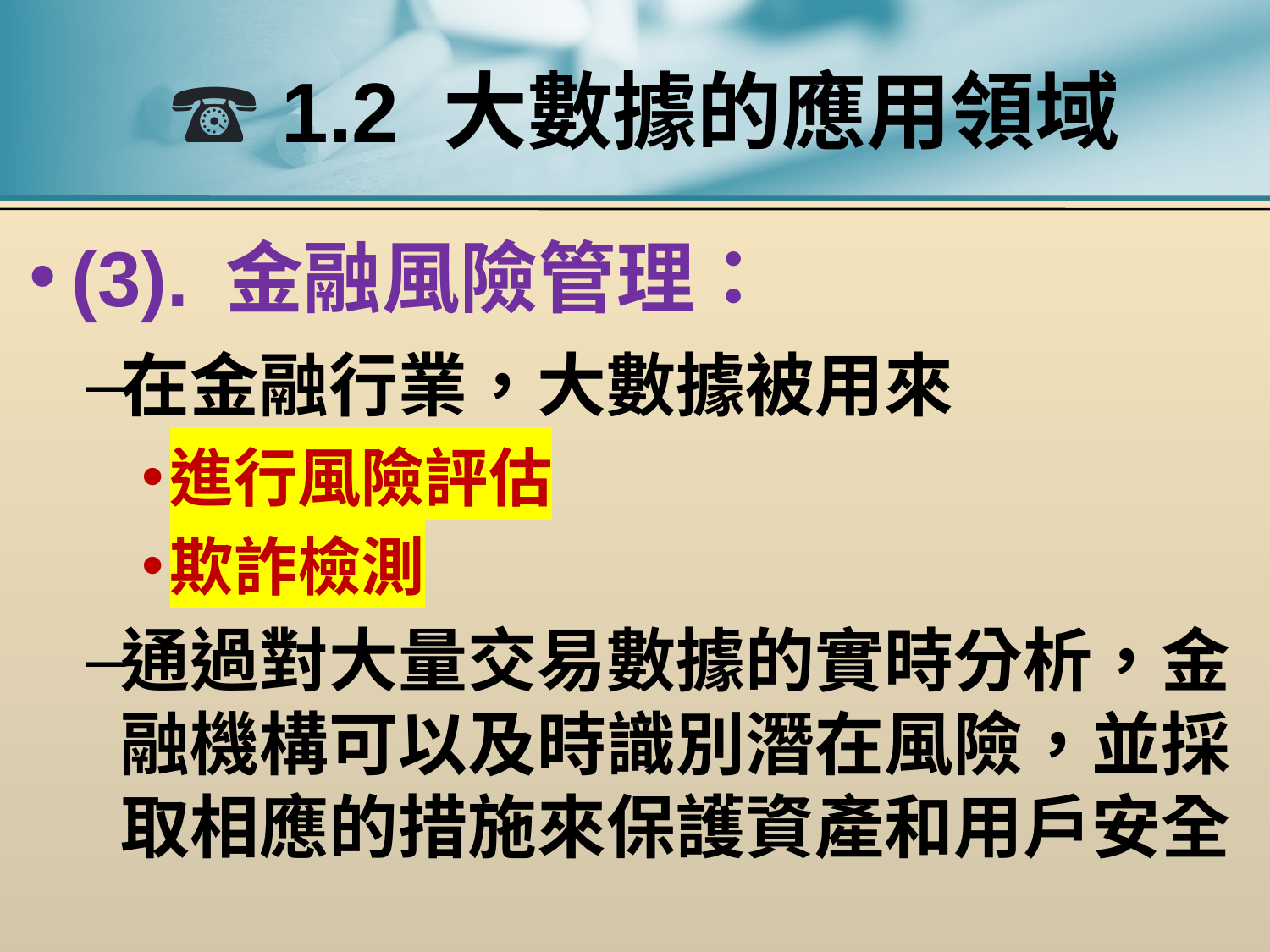

# ☎ 1.2 大數據的應用領域
(3). 金融風險管理：
在金融行業，大數據被用來
進行風險評估
欺詐檢測
通過對大量交易數據的實時分析，金融機構可以及時識別潛在風險，並採取相應的措施來保護資產和用戶安全